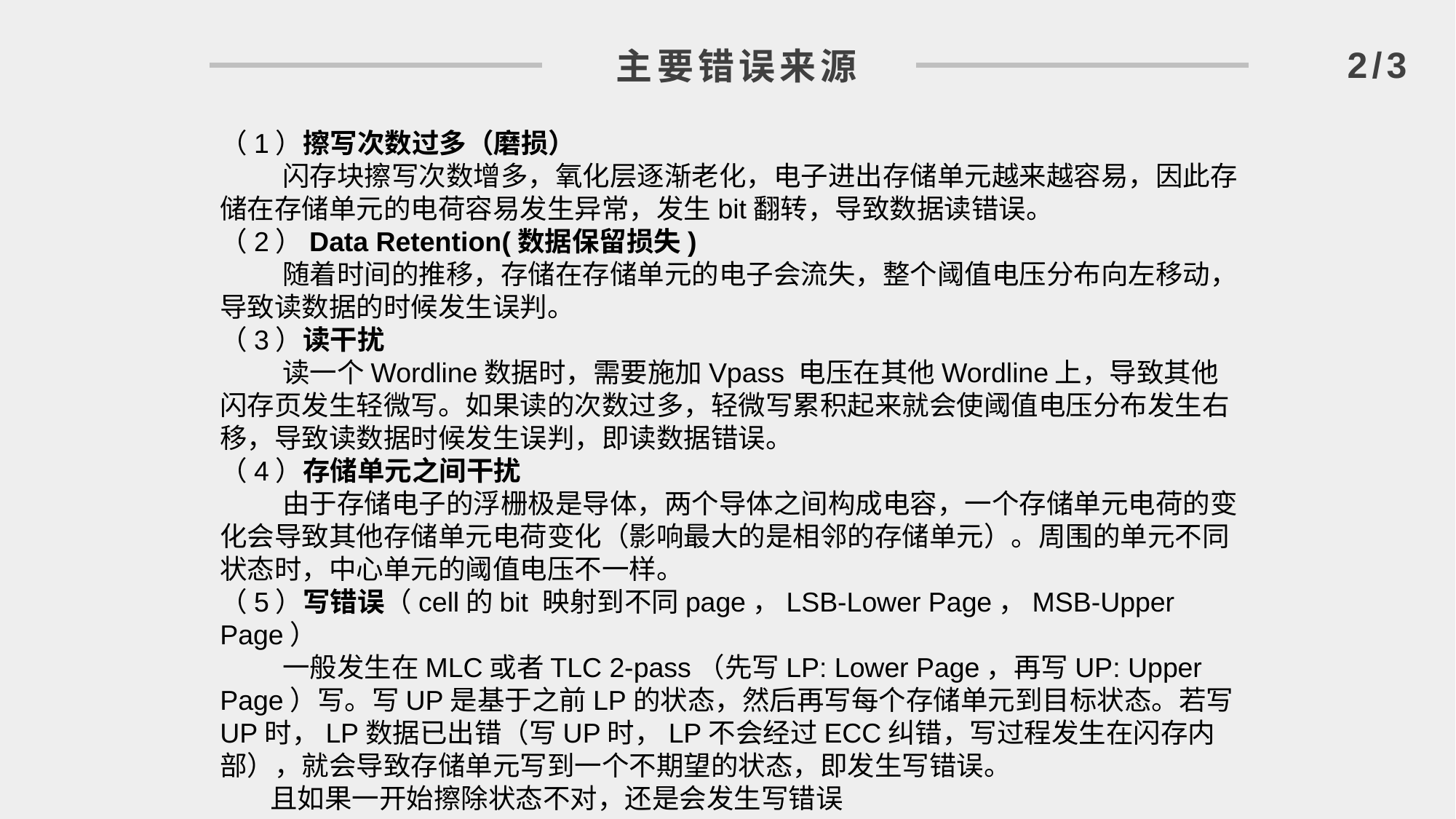

2/3
主要错误来源
（1）擦写次数过多（磨损）
         闪存块擦写次数增多，氧化层逐渐老化，电子进出存储单元越来越容易，因此存储在存储单元的电荷容易发生异常，发生bit翻转，导致数据读错误。
（2）Data Retention(数据保留损失)
         随着时间的推移，存储在存储单元的电子会流失，整个阈值电压分布向左移动，导致读数据的时候发生误判。
（3）读干扰
         读一个Wordline数据时，需要施加Vpass 电压在其他Wordline上，导致其他闪存页发生轻微写。如果读的次数过多，轻微写累积起来就会使阈值电压分布发生右移，导致读数据时候发生误判，即读数据错误。
（4）存储单元之间干扰
         由于存储电子的浮栅极是导体，两个导体之间构成电容，一个存储单元电荷的变化会导致其他存储单元电荷变化（影响最大的是相邻的存储单元）。周围的单元不同状态时，中心单元的阈值电压不一样。
（5）写错误（cell的bit 映射到不同page，LSB-Lower Page，MSB-Upper Page）
         一般发生在MLC或者TLC 2-pass（先写LP: Lower Page，再写UP: Upper Page）写。写UP是基于之前LP的状态，然后再写每个存储单元到目标状态。若写UP时，LP数据已出错（写UP时，LP不会经过ECC纠错，写过程发生在闪存内部），就会导致存储单元写到一个不期望的状态，即发生写错误。
       且如果一开始擦除状态不对，还是会发生写错误